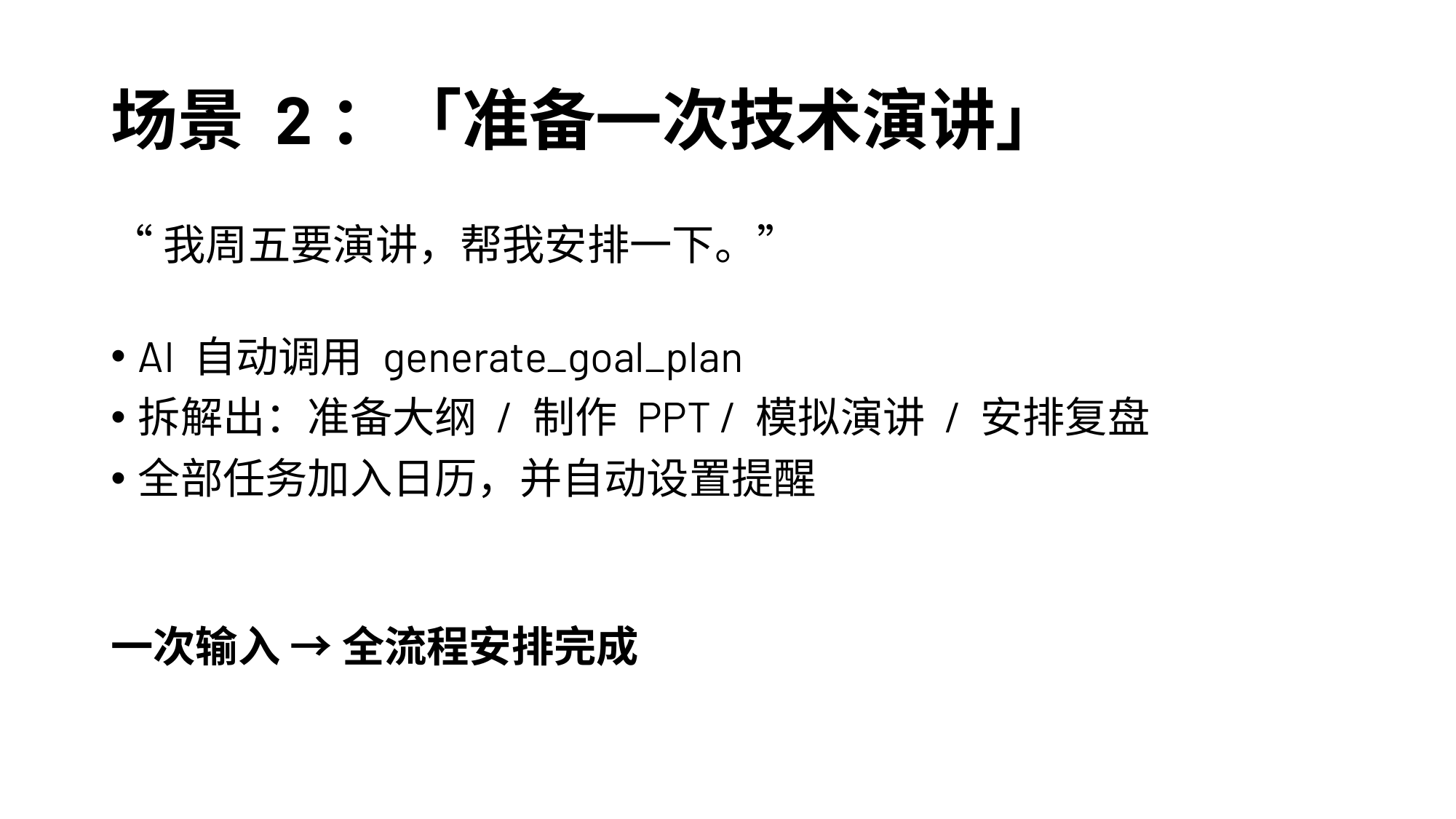

# 场景 2：「准备一次技术演讲」
“我周五要演讲，帮我安排一下。”
AI 自动调用 generate_goal_plan
拆解出：准备大纲 / 制作 PPT / 模拟演讲 / 安排复盘
全部任务加入日历，并自动设置提醒

一次输入 → 全流程安排完成